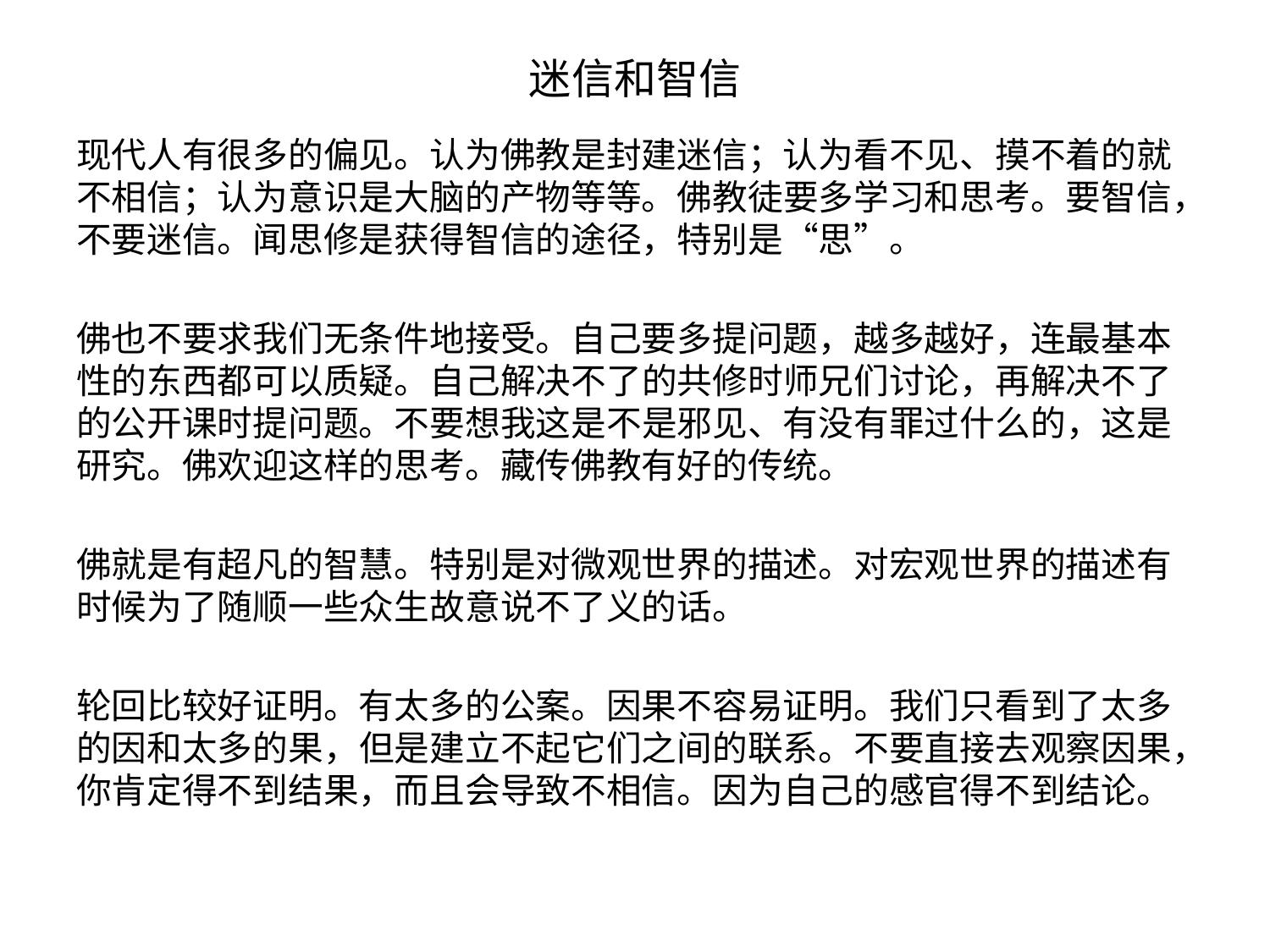

# 迷信和智信
现代人有很多的偏见。认为佛教是封建迷信；认为看不见、摸不着的就不相信；认为意识是大脑的产物等等。佛教徒要多学习和思考。要智信，不要迷信。闻思修是获得智信的途径，特别是“思”。

佛也不要求我们无条件地接受。自己要多提问题，越多越好，连最基本性的东西都可以质疑。自己解决不了的共修时师兄们讨论，再解决不了的公开课时提问题。不要想我这是不是邪见、有没有罪过什么的，这是研究。佛欢迎这样的思考。藏传佛教有好的传统。

佛就是有超凡的智慧。特别是对微观世界的描述。对宏观世界的描述有时候为了随顺一些众生故意说不了义的话。

轮回比较好证明。有太多的公案。因果不容易证明。我们只看到了太多的因和太多的果，但是建立不起它们之间的联系。不要直接去观察因果，你肯定得不到结果，而且会导致不相信。因为自己的感官得不到结论。